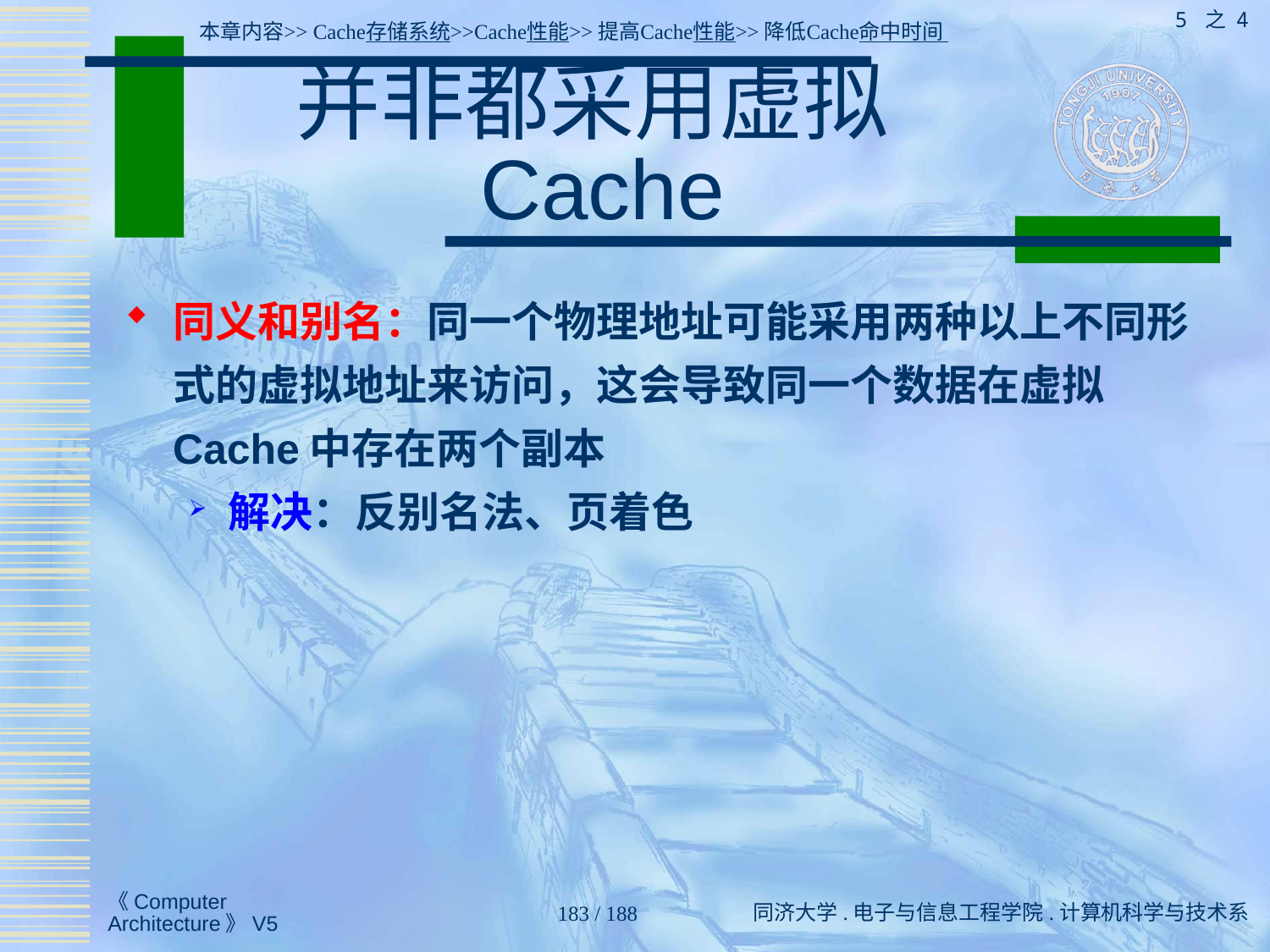

5 之 4
本章内容>> Cache存储系统>>Cache性能>>提高Cache性能>>降低Cache命中时间
# 并非都采用虚拟Cache
同义和别名：同一个物理地址可能采用两种以上不同形式的虚拟地址来访问，这会导致同一个数据在虚拟Cache中存在两个副本
解决：反别名法、页着色